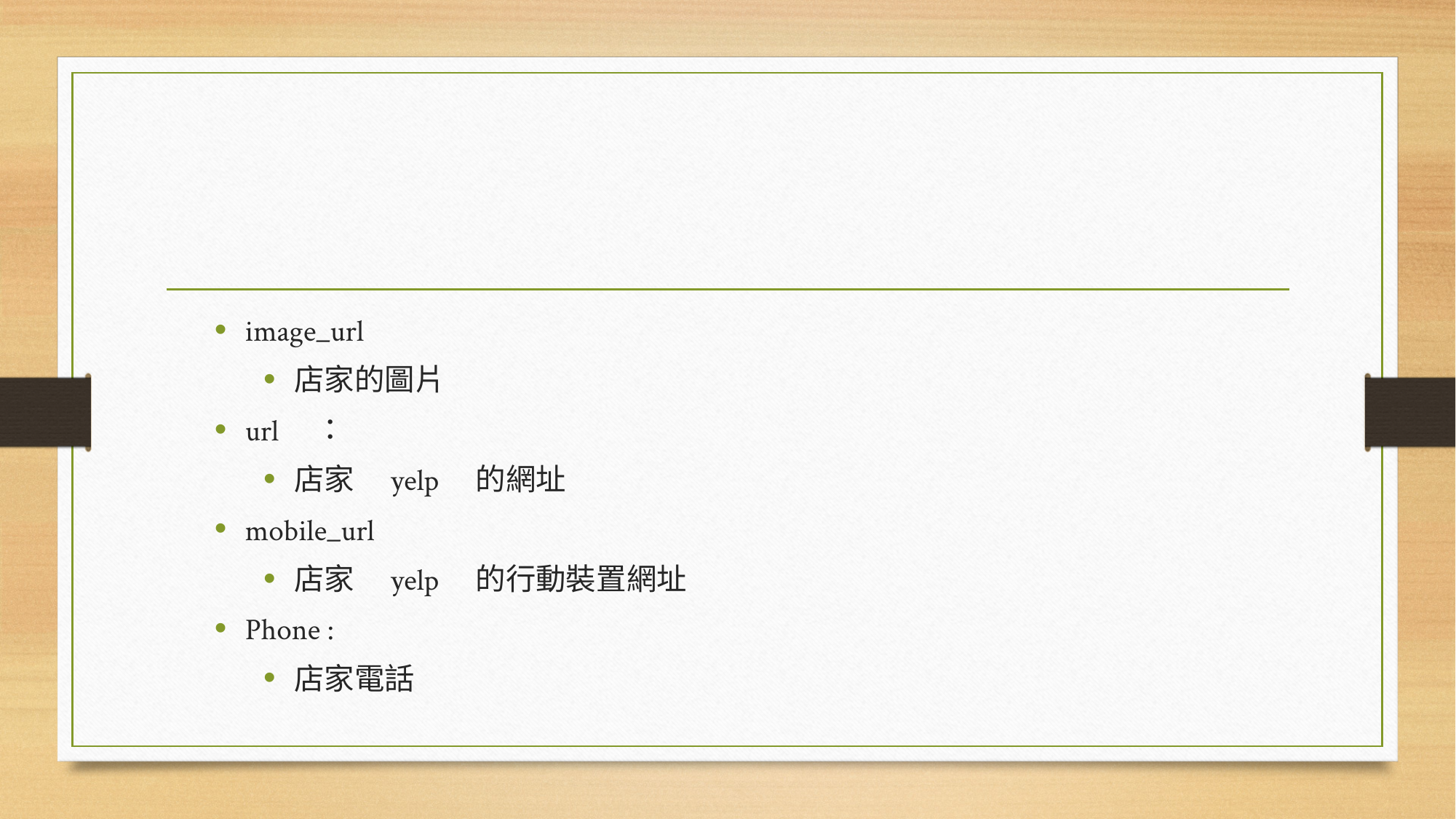

#
image_url
店家的圖片
url　：
店家　yelp　的網址
mobile_url
店家　yelp　的行動裝置網址
Phone :
店家電話